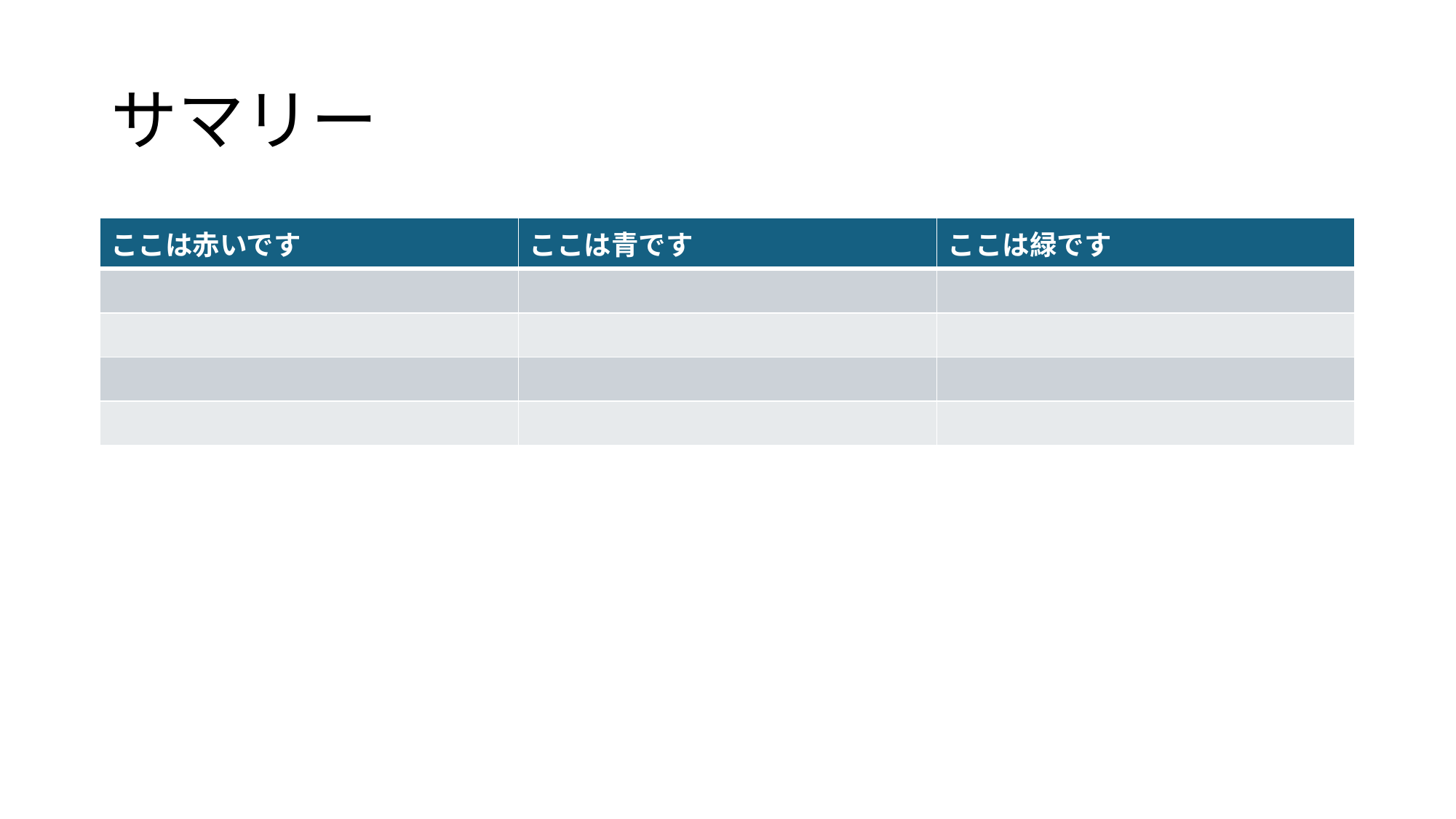

# サマリー
| ここは赤いです | ここは青です | ここは緑です |
| --- | --- | --- |
|  |  |  |
|  |  |  |
|  |  |  |
|  |  |  |